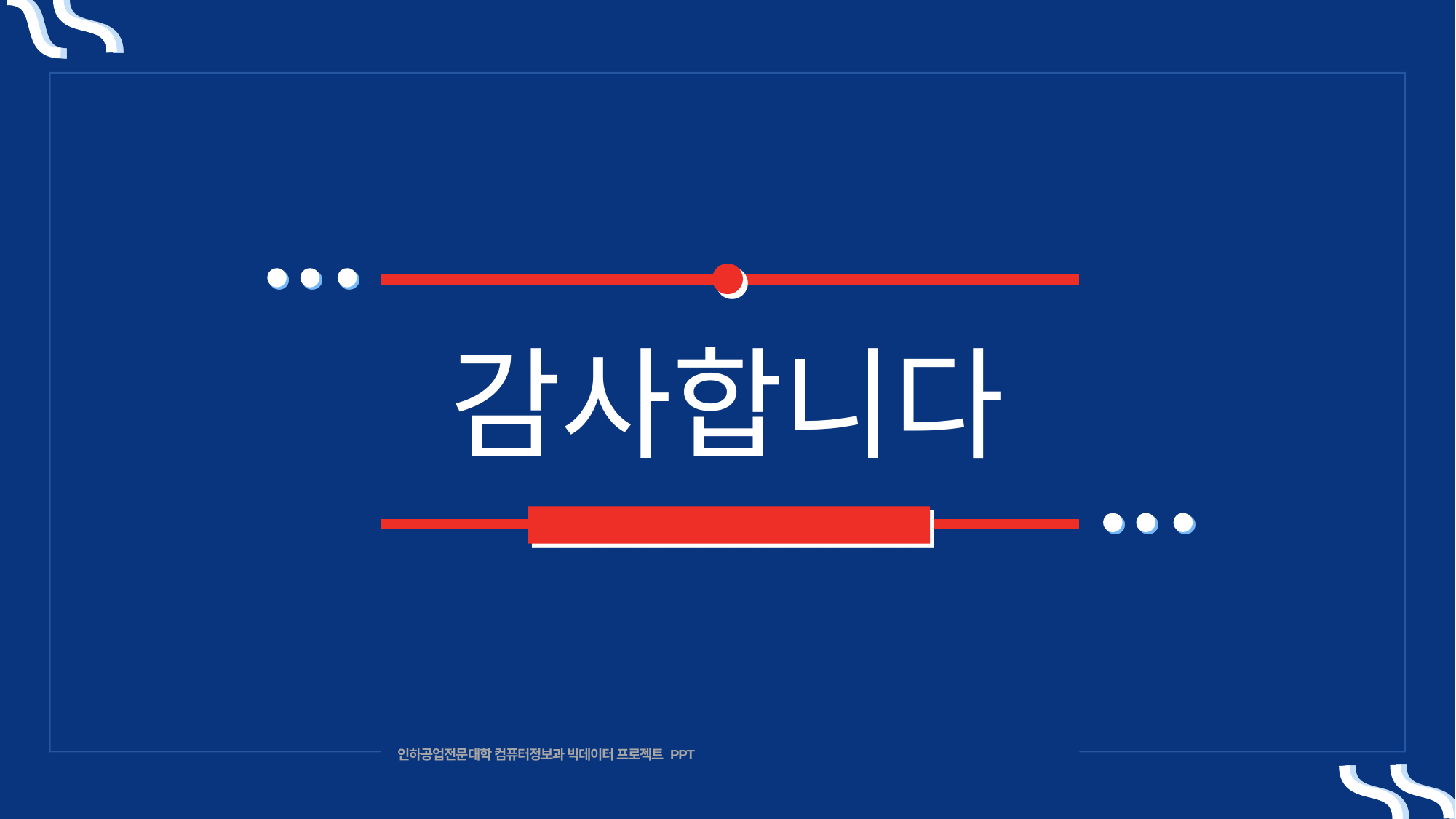

# 감사합니다
컴퓨터정보과 3-B 유정현(201744057)
인하공업전문대학 컴퓨터정보과 빅데이터 프로젝트 PPT